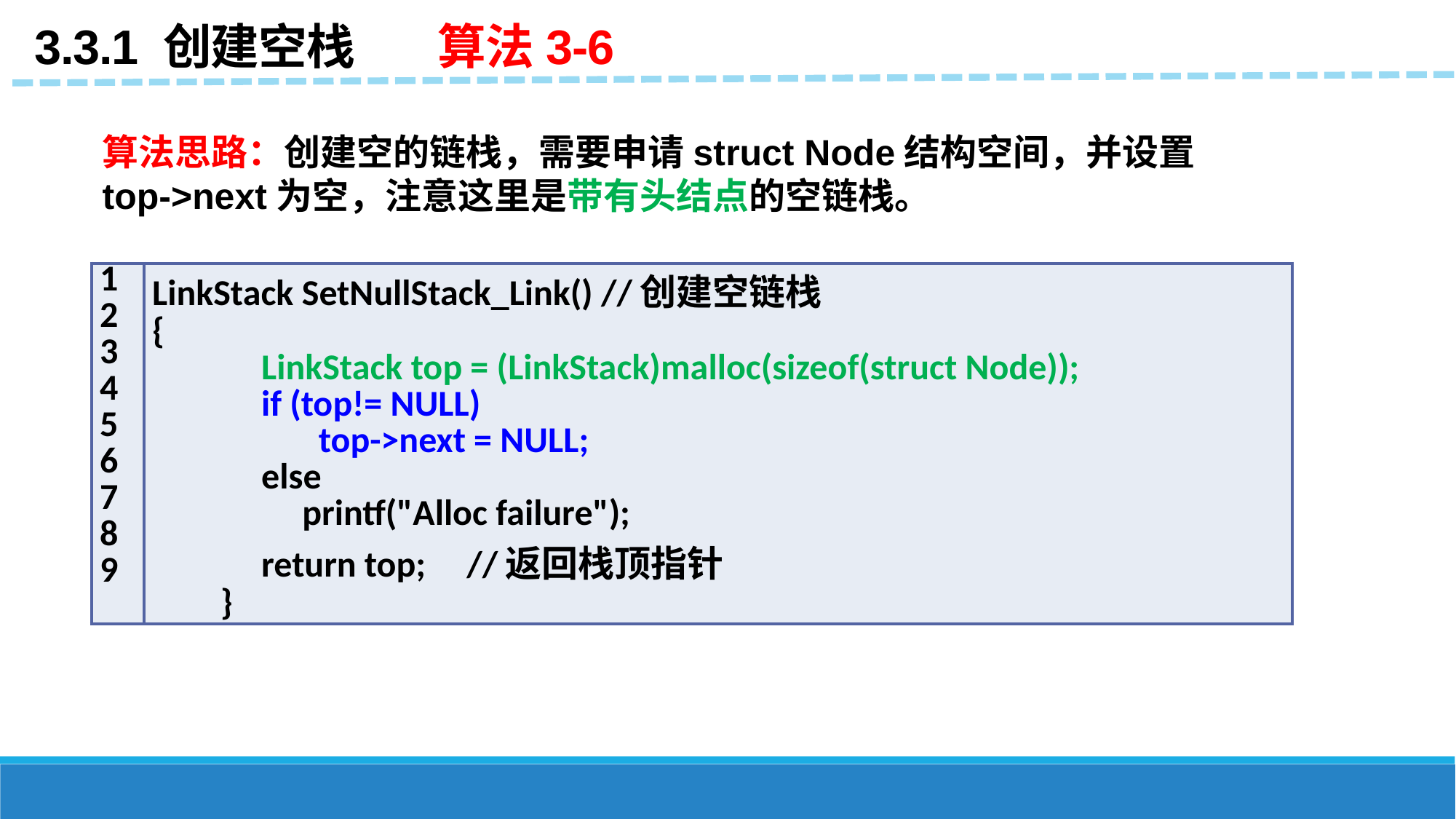

3.3.1 创建空栈        算法3-6
算法思路：创建空的链栈，需要申请struct Node结构空间，并设置top->next为空，注意这里是带有头结点的空链栈。
| 1 2 3 4 5 6 7 8 9 | LinkStack SetNullStack\_Link() //创建空链栈 { LinkStack top = (LinkStack)malloc(sizeof(struct Node)); if (top!= NULL) top->next = NULL; else printf("Alloc failure"); return top; //返回栈顶指针 } |
| --- | --- |